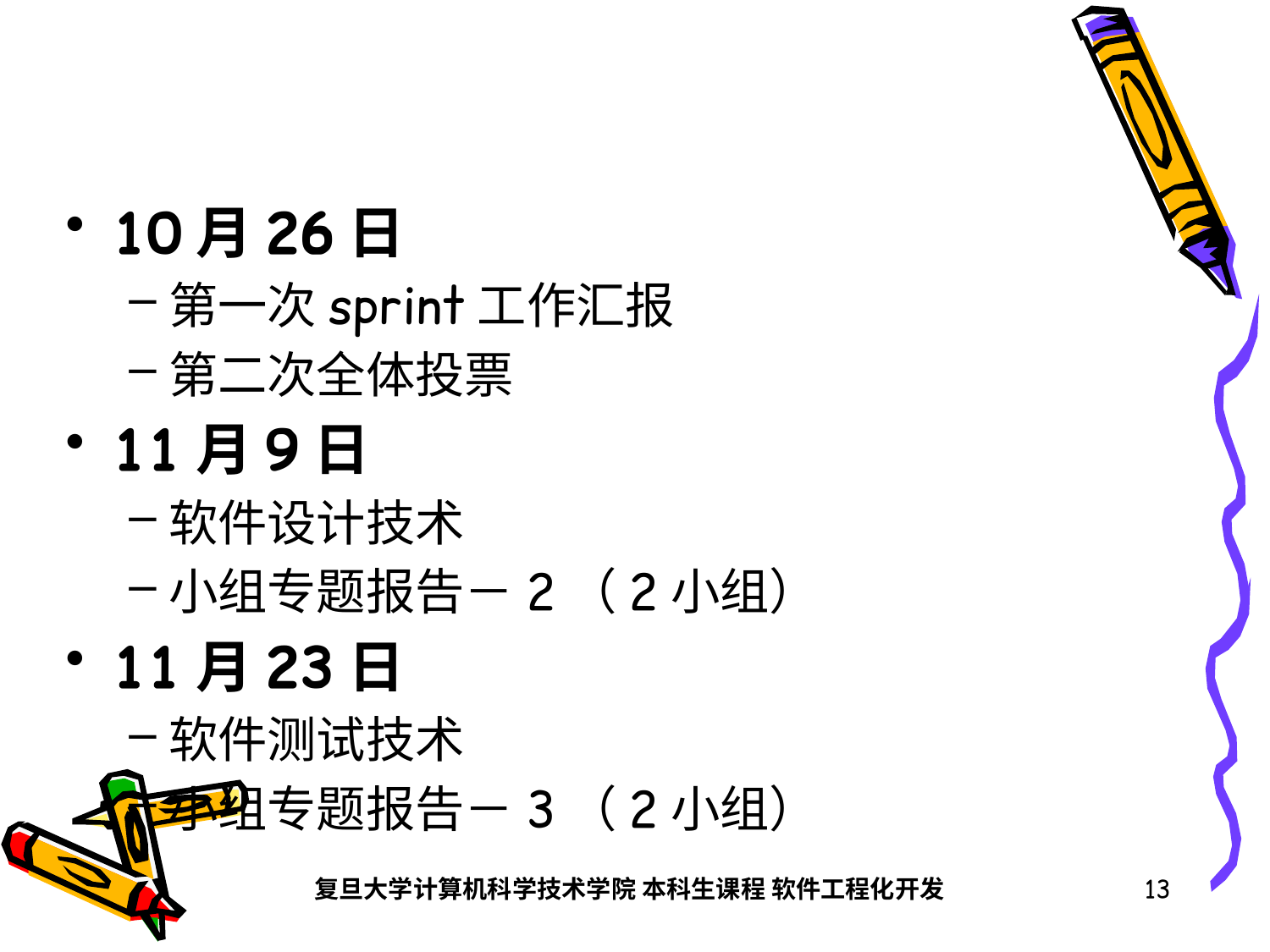

#
10月26日
第一次sprint工作汇报
第二次全体投票
11月9日
软件设计技术
小组专题报告－2（2小组）
11月23日
软件测试技术
小组专题报告－3（2小组）
复旦大学计算机科学技术学院 本科生课程 软件工程化开发
13